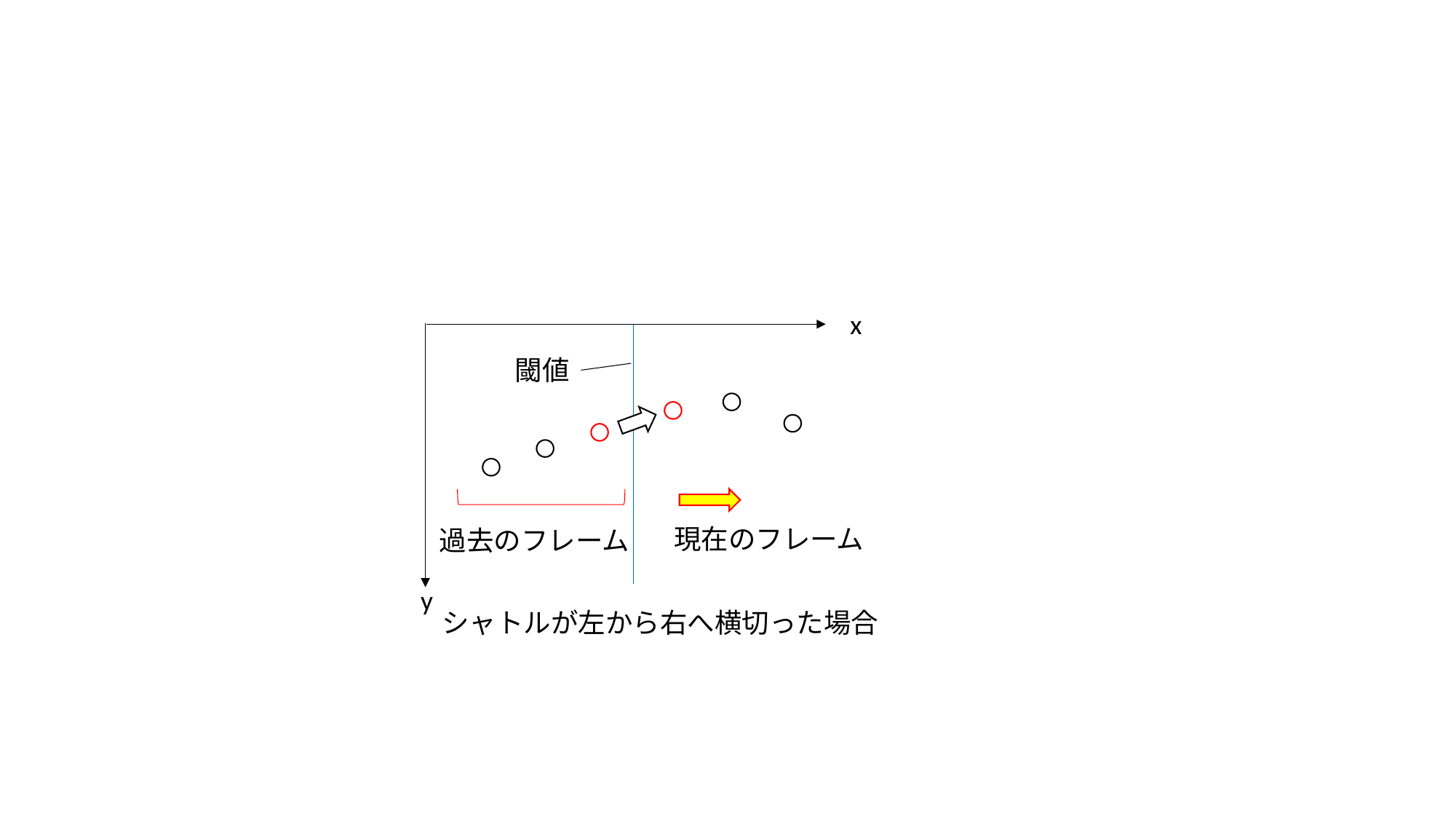

x
閾値

現在のフレーム
過去のフレーム
y
シャトルが左から右へ横切った場合